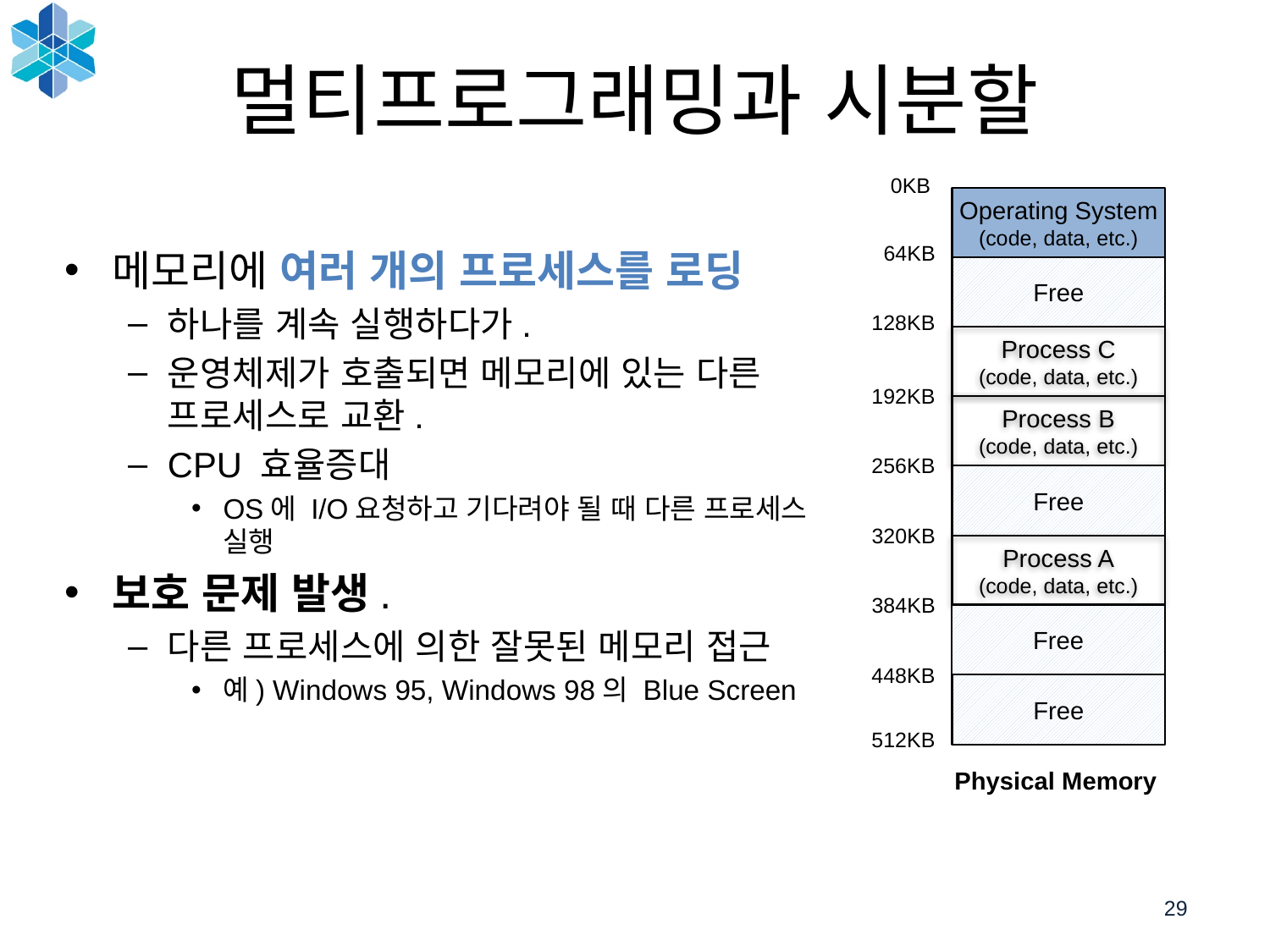

29
# 멀티프로그래밍과 시분할
0KB
Operating System
(code, data, etc.)
64KB
메모리에 여러 개의 프로세스를 로딩
하나를 계속 실행하다가.
운영체제가 호출되면 메모리에 있는 다른 프로세스로 교환.
CPU 효율증대
OS에 I/O요청하고 기다려야 될 때 다른 프로세스 실행
보호 문제 발생.
다른 프로세스에 의한 잘못된 메모리 접근
예) Windows 95, Windows 98의 Blue Screen

Free
128KB
Process C
(code, data, etc.)
192KB
Process B
(code, data, etc.)
256KB
Free
320KB
Process A
(code, data, etc.)
384KB
Free
448KB
Free
512KB
Physical Memory